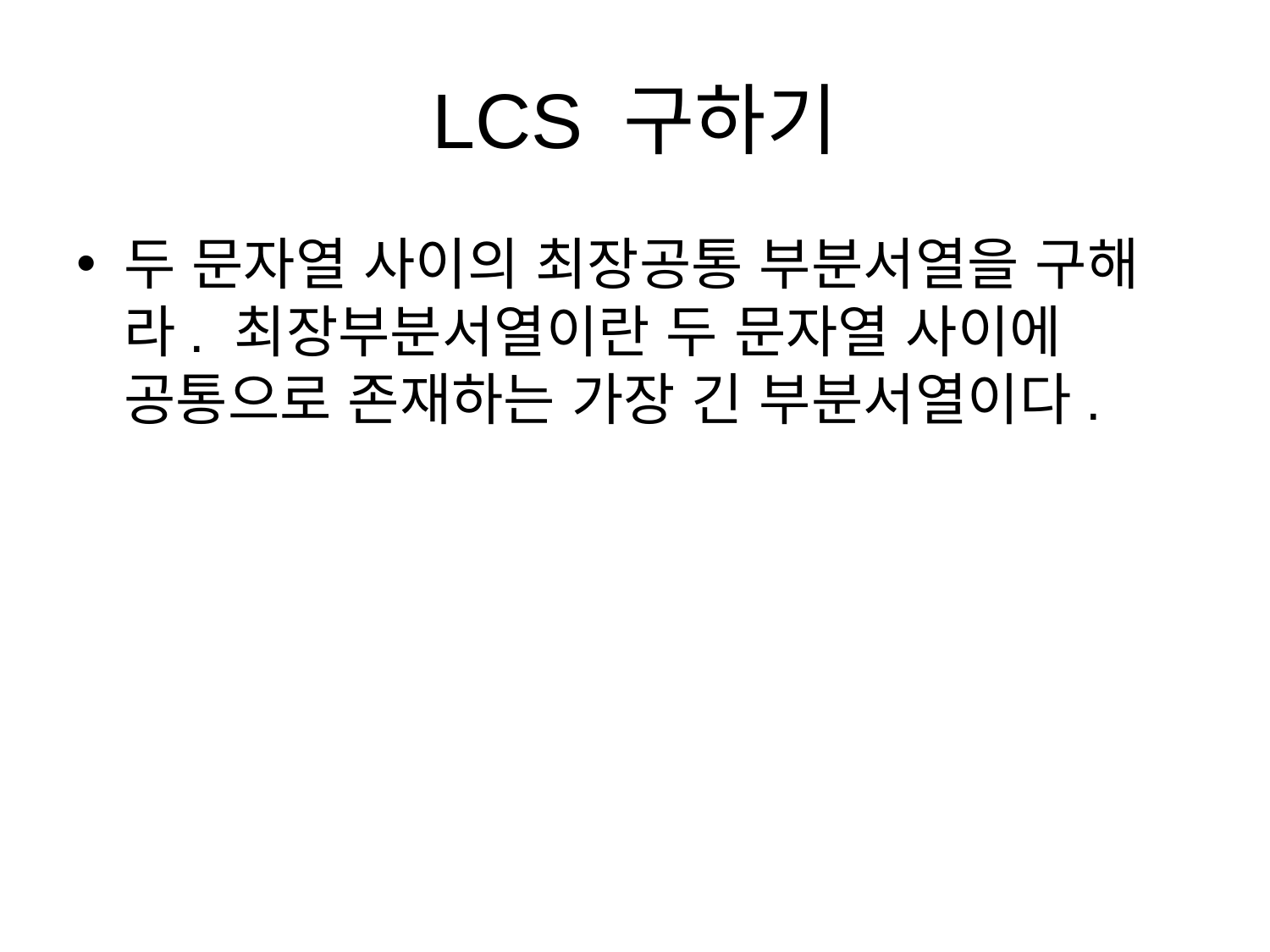

# LCS 구하기
두 문자열 사이의 최장공통 부분서열을 구해라. 최장부분서열이란 두 문자열 사이에 공통으로 존재하는 가장 긴 부분서열이다.